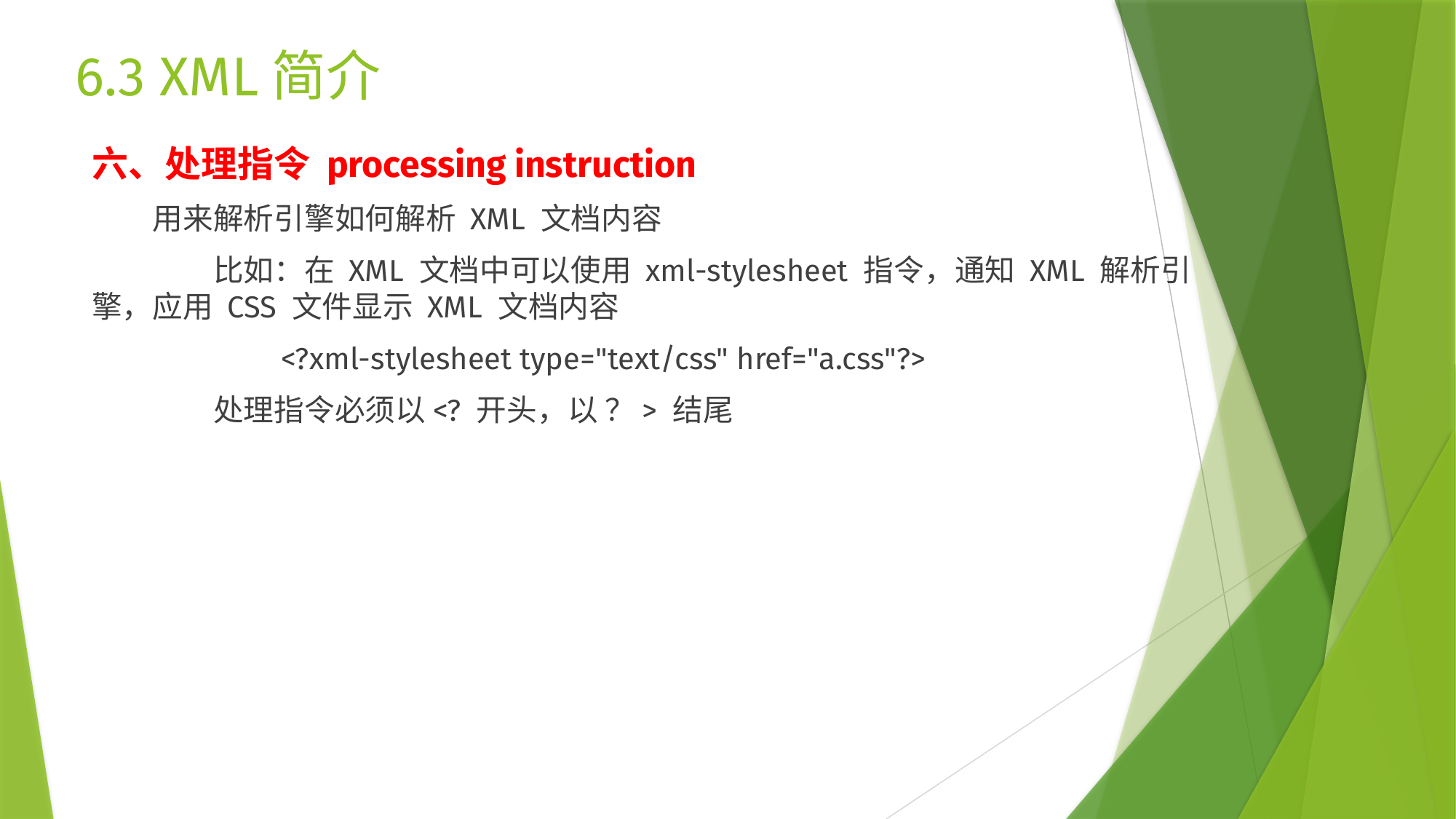

6.3 XML简介
六、处理指令 processing instruction
　　用来解析引擎如何解析 XML 文档内容
　　　　比如：在 XML 文档中可以使用 xml-stylesheet 指令，通知 XML 解析引擎，应用 CSS 文件显示 XML 文档内容
　　　　　　<?xml-stylesheet type="text/css" href="a.css"?>
　　　　处理指令必须以<? 开头，以 ？> 结尾